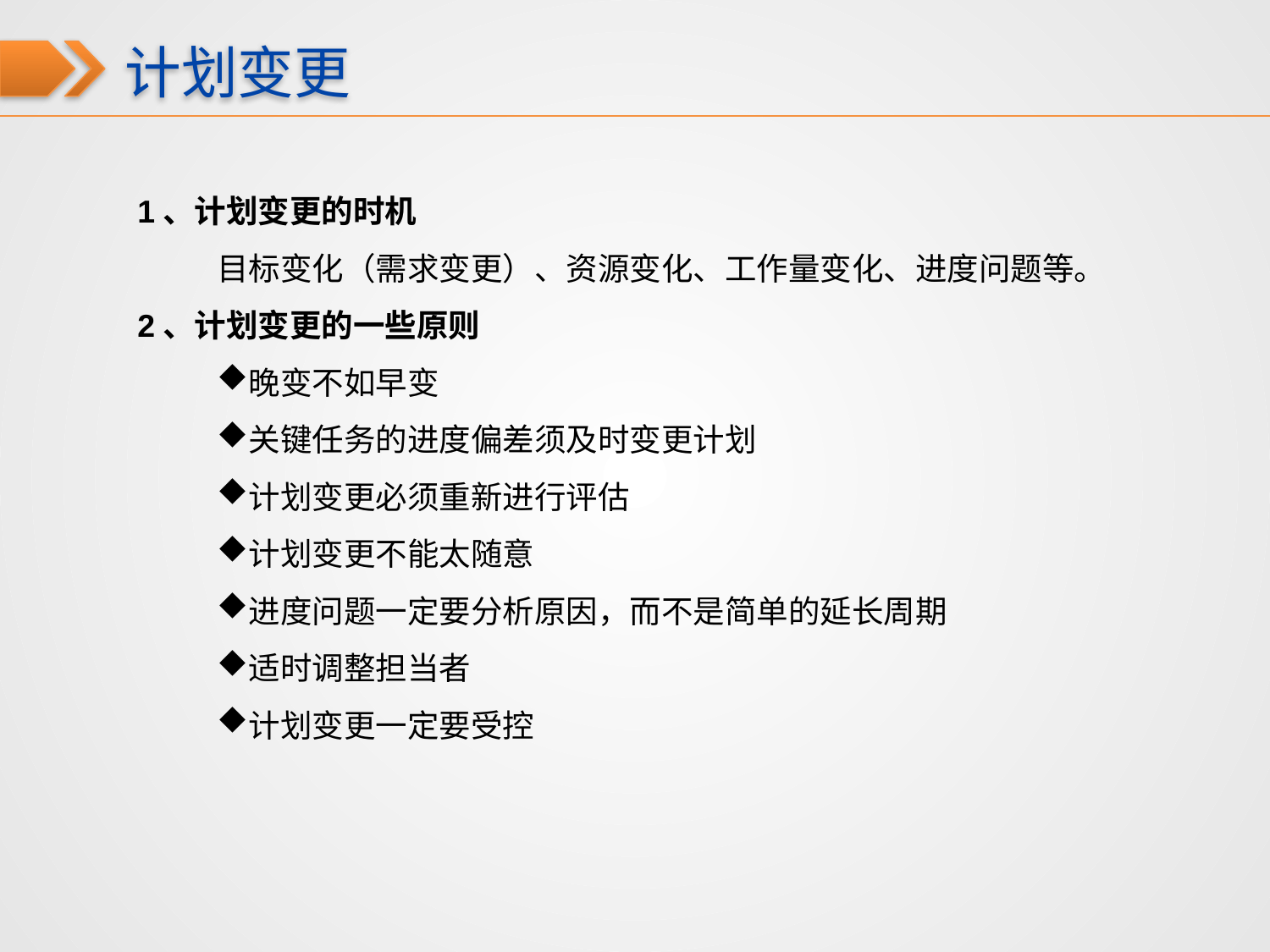

计划变更

1、计划变更的时机
目标变化（需求变更）、资源变化、工作量变化、进度问题等。
2、计划变更的一些原则
晚变不如早变
关键任务的进度偏差须及时变更计划
计划变更必须重新进行评估
计划变更不能太随意
进度问题一定要分析原因，而不是简单的延长周期
适时调整担当者
计划变更一定要受控